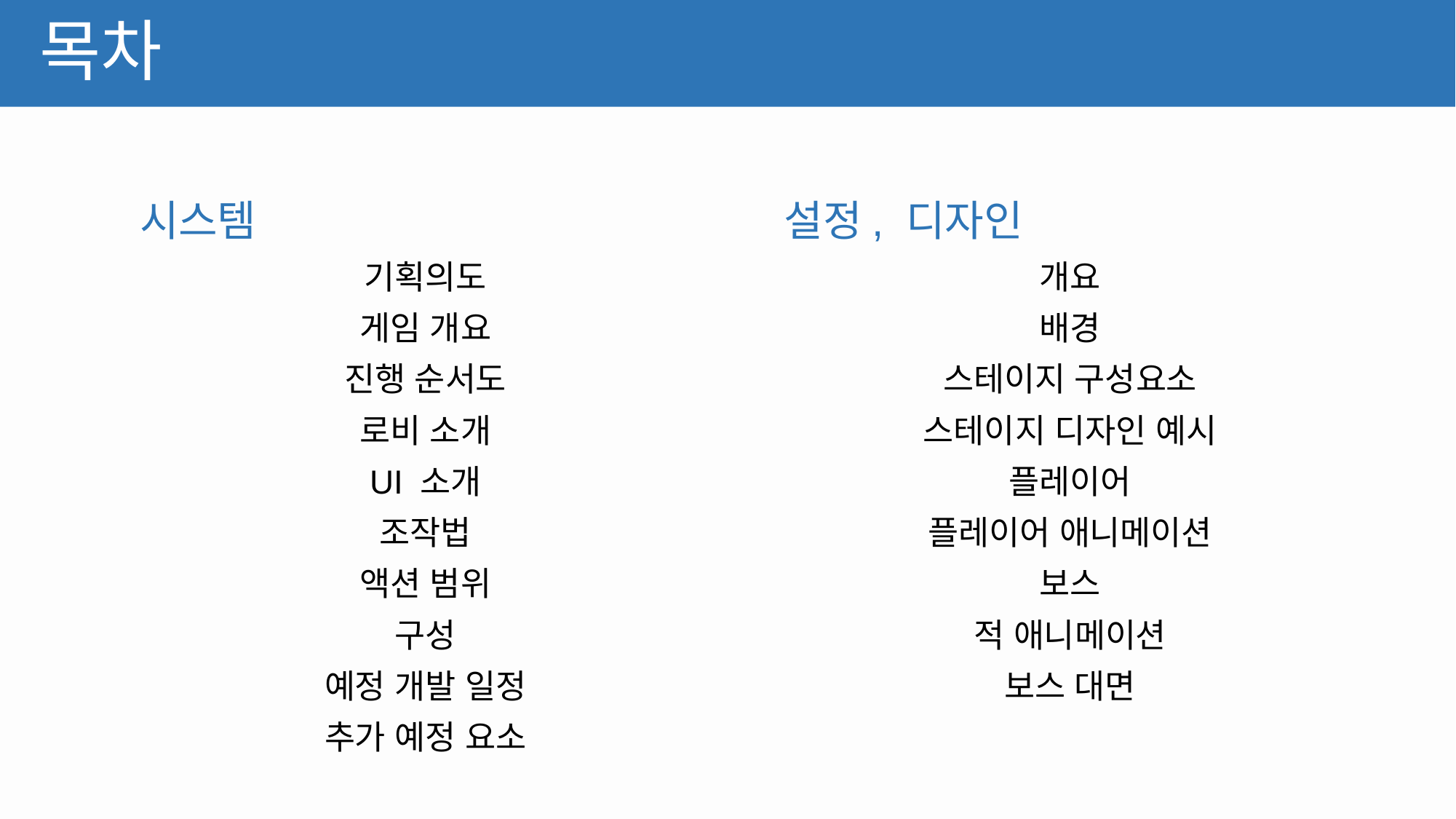

# 목차
설정, 디자인
개요
배경
스테이지 구성요소
스테이지 디자인 예시
플레이어
플레이어 애니메이션
보스
적 애니메이션
보스 대면

시스템
기획의도
게임 개요
진행 순서도
로비 소개
UI 소개
조작법
액션 범위
구성
예정 개발 일정
추가 예정 요소